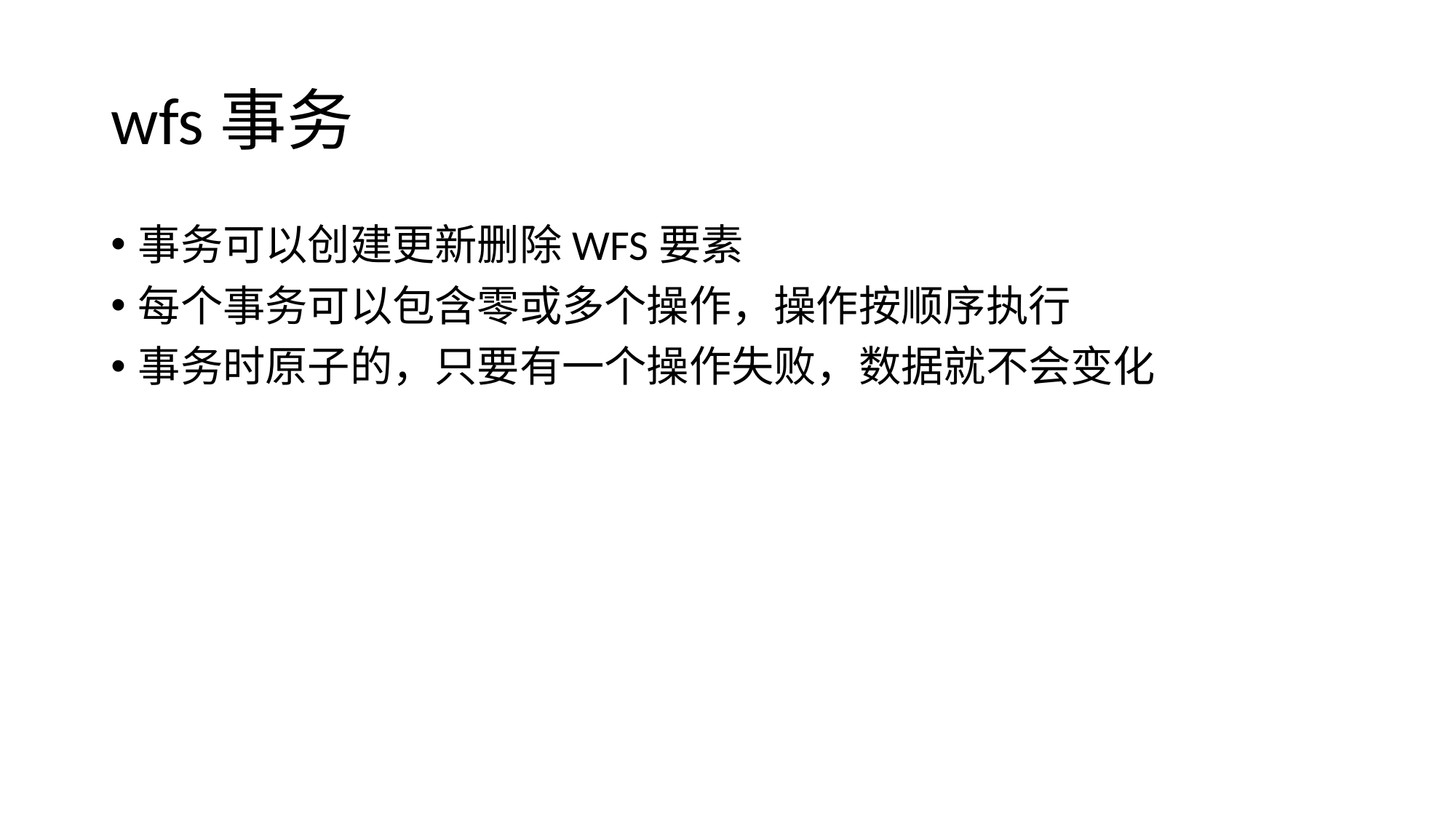

# wfs事务
事务可以创建更新删除WFS要素
每个事务可以包含零或多个操作，操作按顺序执行
事务时原子的，只要有一个操作失败，数据就不会变化